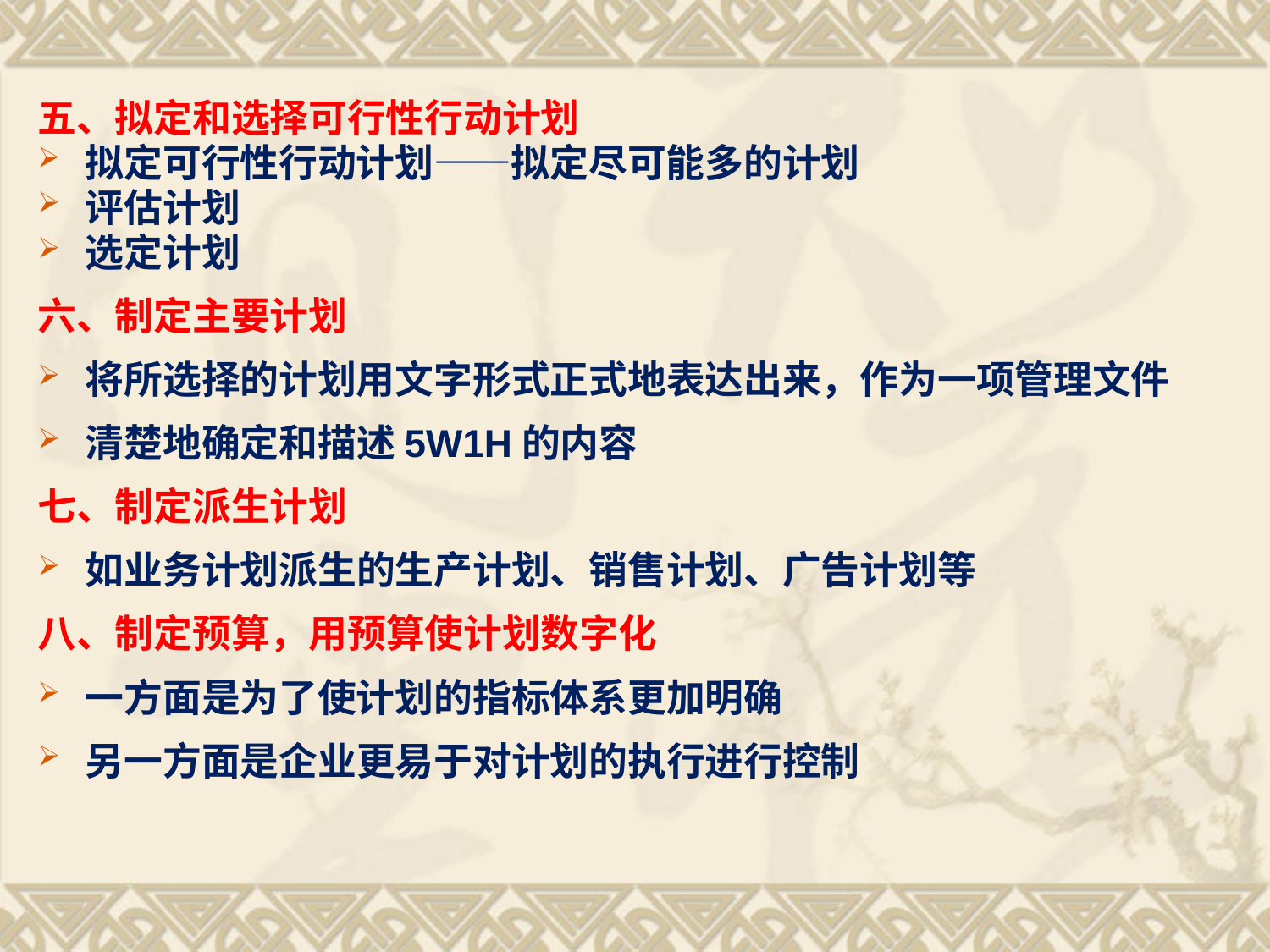

五、拟定和选择可行性行动计划
拟定可行性行动计划——拟定尽可能多的计划
评估计划
选定计划
六、制定主要计划
将所选择的计划用文字形式正式地表达出来，作为一项管理文件
清楚地确定和描述5W1H的内容
七、制定派生计划
如业务计划派生的生产计划、销售计划、广告计划等
八、制定预算，用预算使计划数字化
一方面是为了使计划的指标体系更加明确
另一方面是企业更易于对计划的执行进行控制